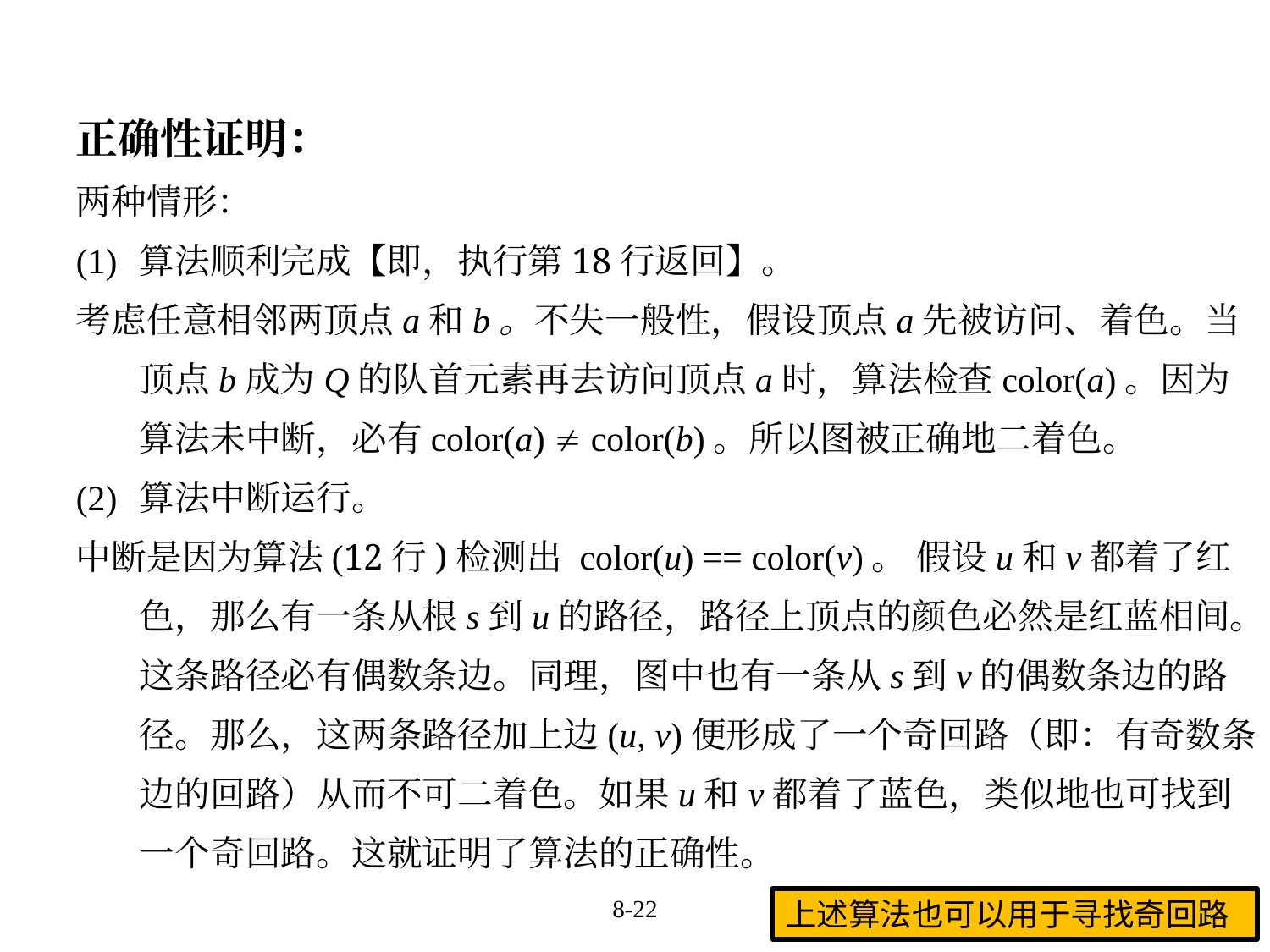

正确性证明：
两种情形：
(1)	算法顺利完成【即，执行第18行返回】。
考虑任意相邻两顶点a和b。不失一般性，假设顶点a先被访问、着色。当顶点b成为Q的队首元素再去访问顶点a时，算法检查color(a)。因为算法未中断，必有color(a) ≠ color(b)。所以图被正确地二着色。
(2)	算法中断运行。
中断是因为算法(12行)检测出 color(u) == color(v)。 假设u和v都着了红色，那么有一条从根s到u的路径，路径上顶点的颜色必然是红蓝相间。这条路径必有偶数条边。同理，图中也有一条从s到v的偶数条边的路径。那么，这两条路径加上边(u, v)便形成了一个奇回路（即：有奇数条边的回路）从而不可二着色。如果u和v都着了蓝色，类似地也可找到一个奇回路。这就证明了算法的正确性。
8-22
上述算法也可以用于寻找奇回路